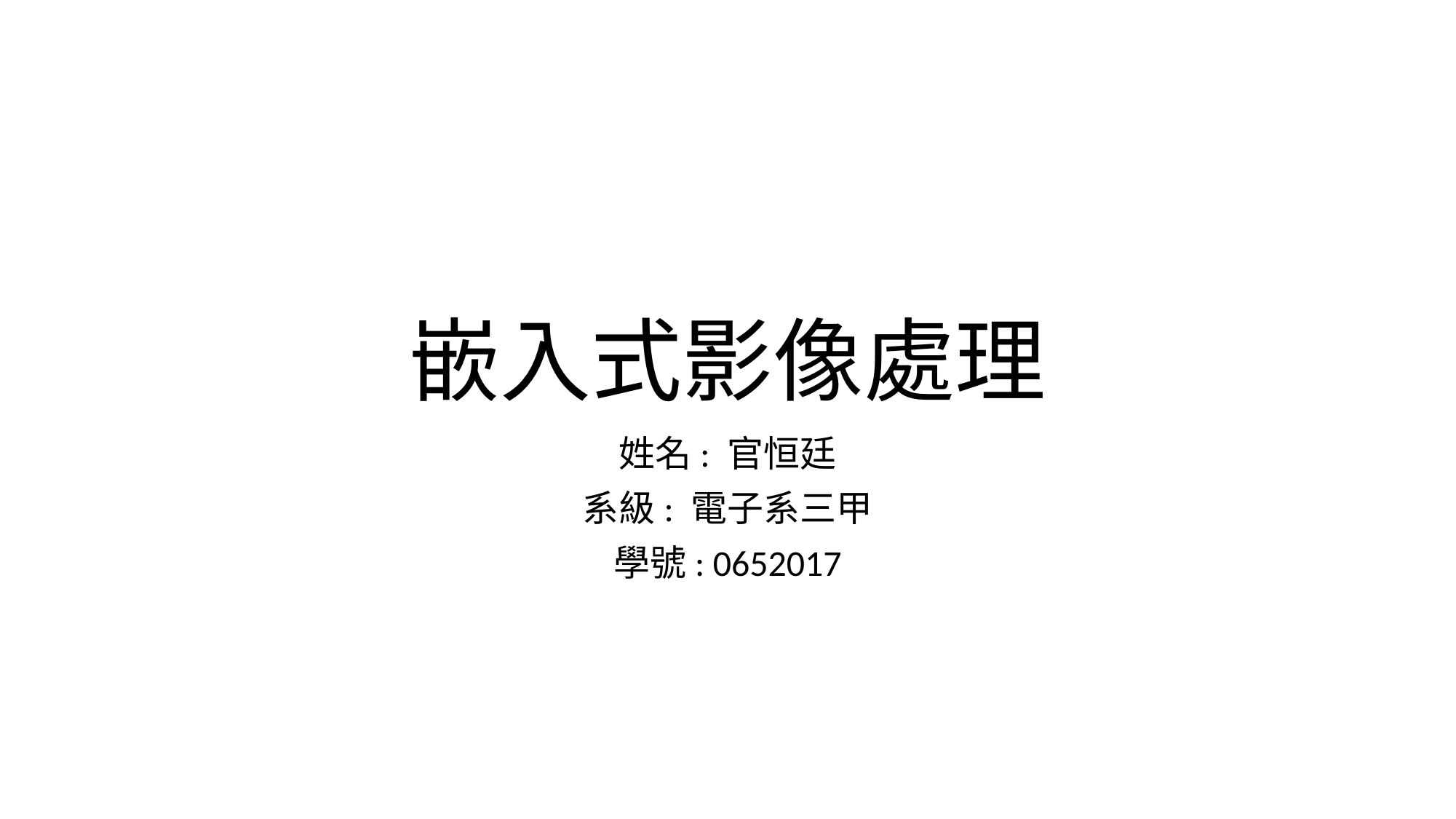

# 嵌入式影像處理
姓名: 官恒廷
系級: 電子系三甲
學號: 0652017